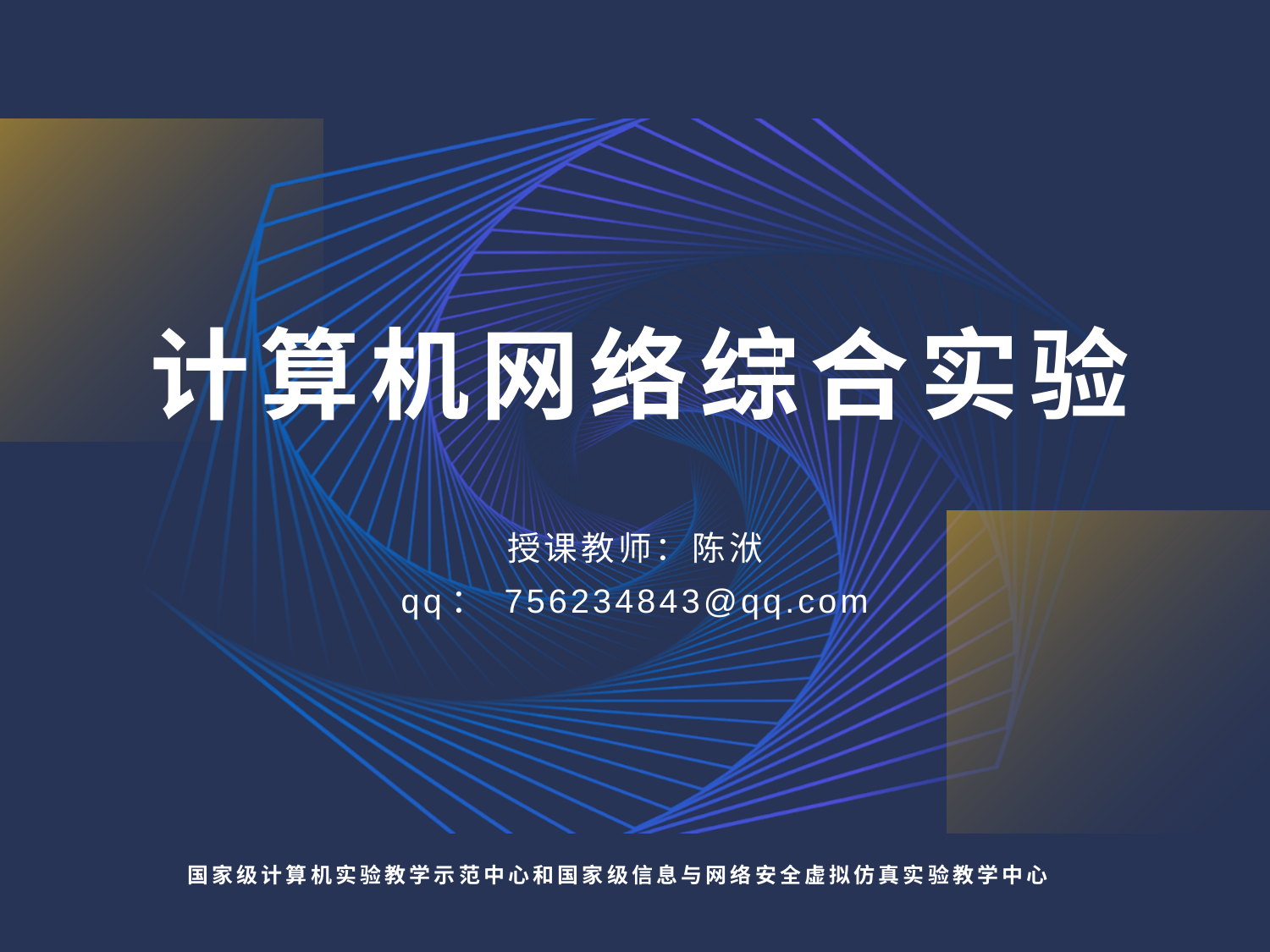

# 计算机网络综合实验
授课教师：陈洑
qq： 756234843@qq.com
国家级计算机实验教学示范中心和国家级信息与网络安全虚拟仿真实验教学中心